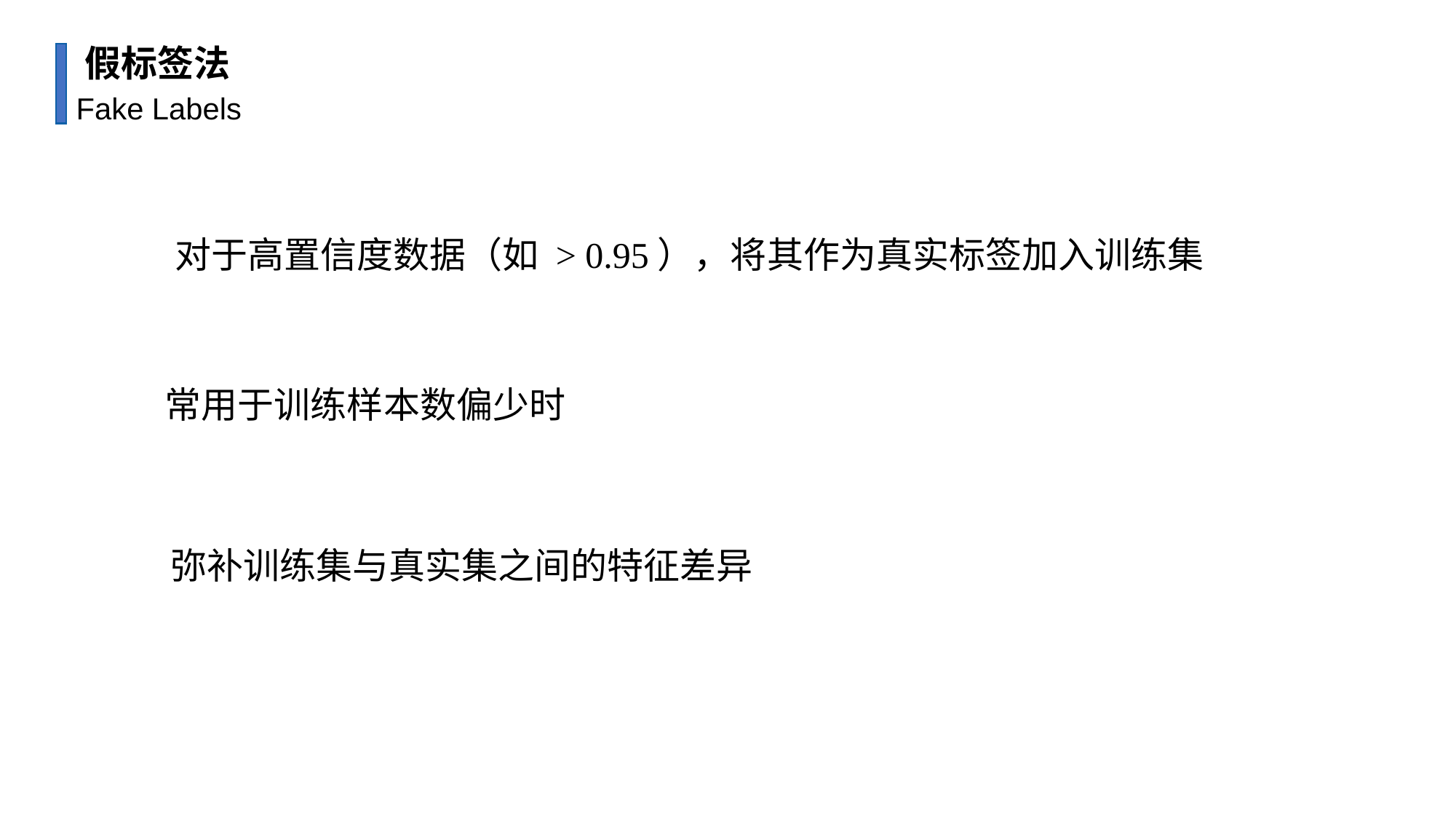

假标签法

Fake Labels
对于高置信度数据（如 > 0.95），将其作为真实标签加入训练集
常用于训练样本数偏少时
弥补训练集与真实集之间的特征差异